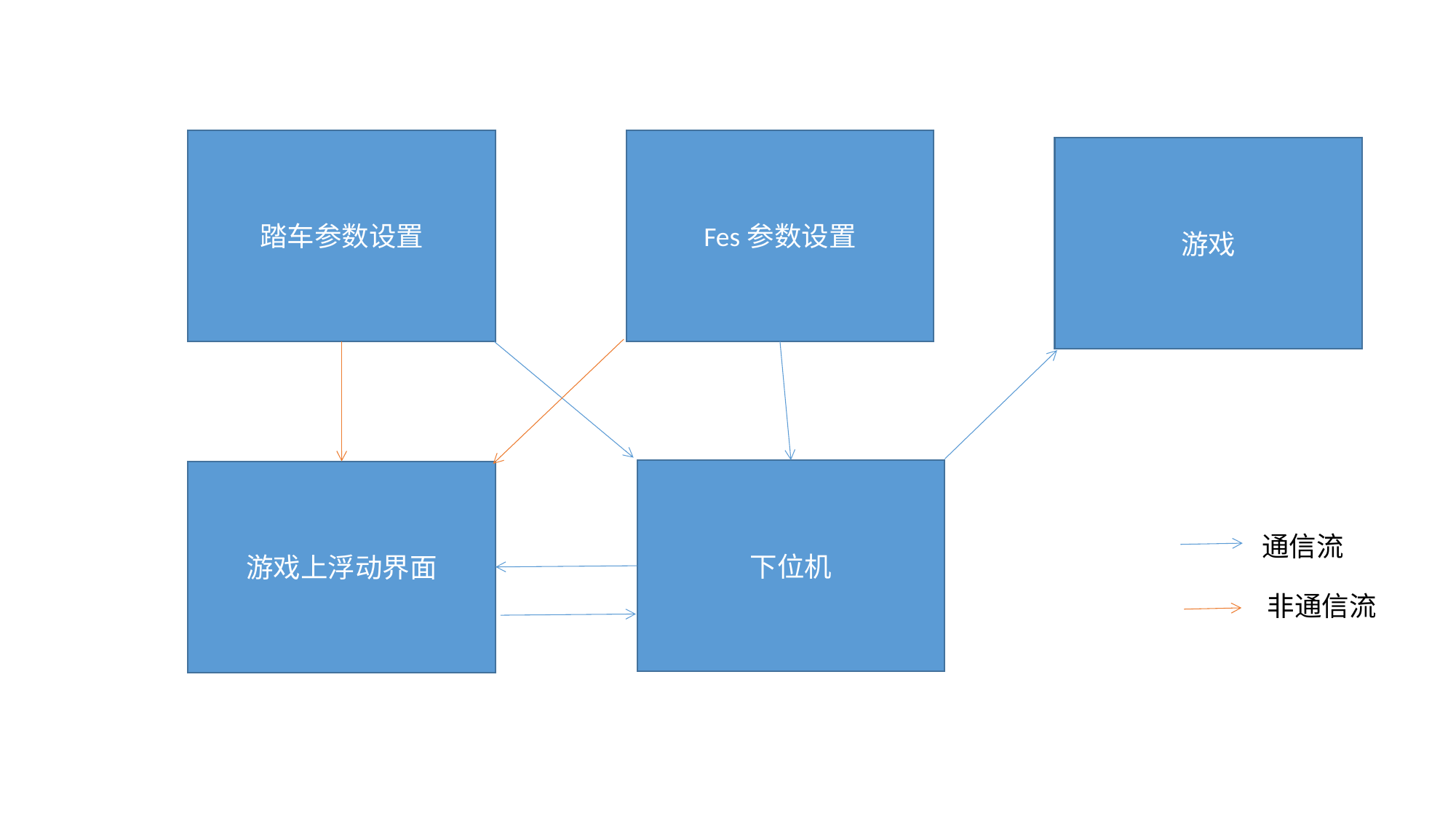

踏车参数设置
Fes参数设置
游戏
下位机
游戏上浮动界面
通信流
非通信流